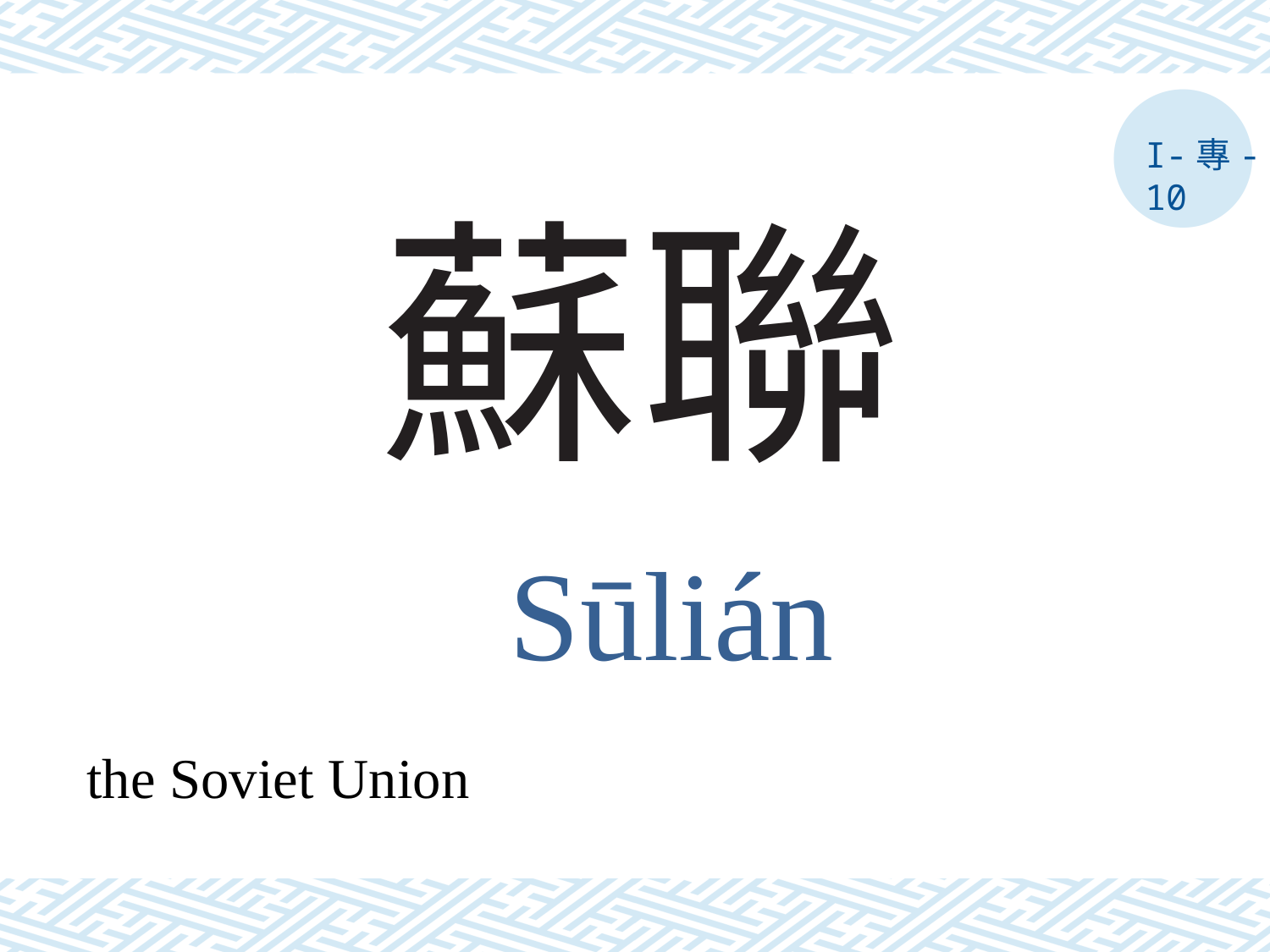

I-專-10

# 蘇聯
Sūlián
the Soviet Union